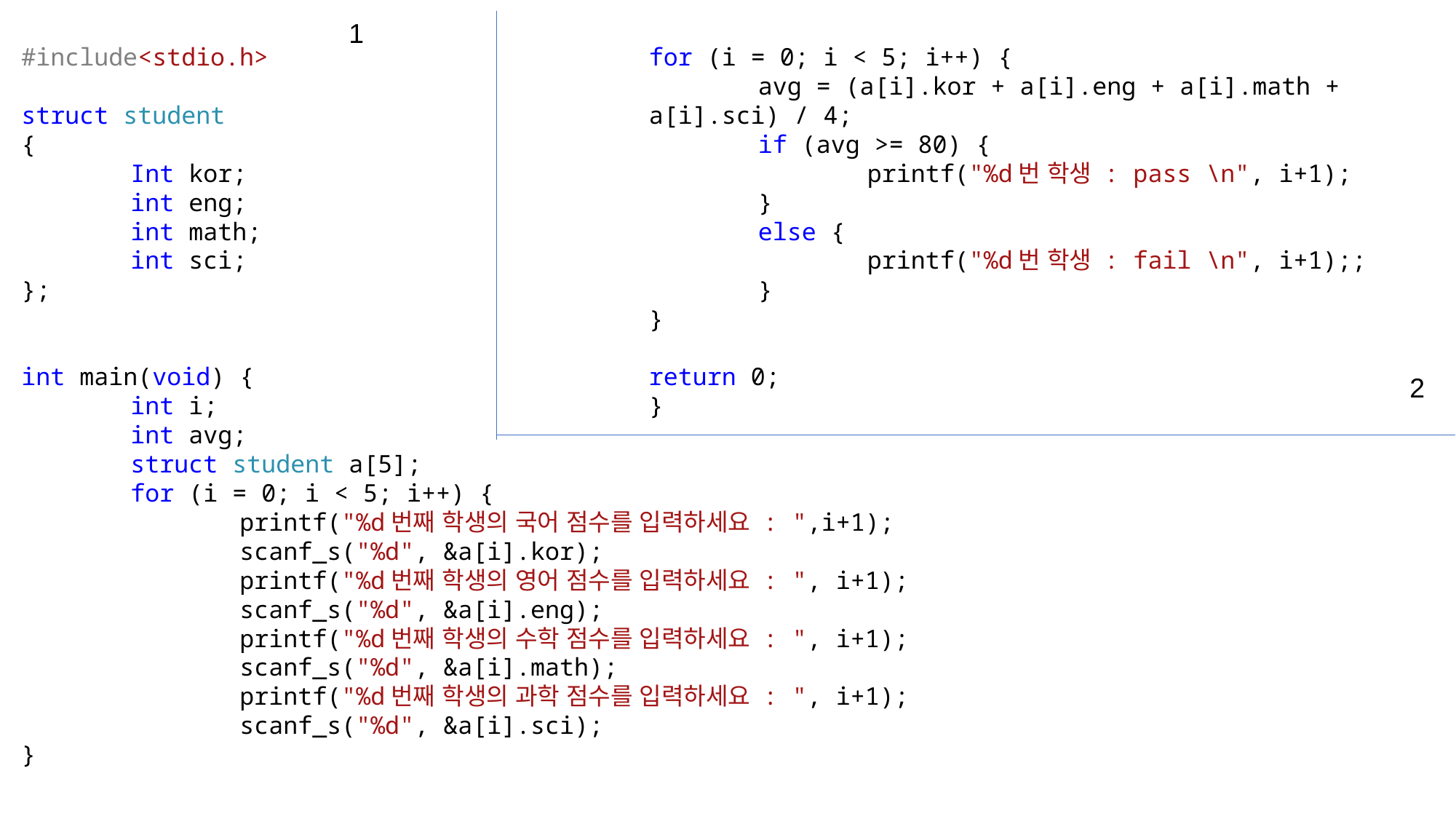

1
#include<stdio.h>

struct student
{
	Int kor;
	int eng;
	int math;
	int sci;
};

int main(void) {
	int i;
	int avg;
	struct student a[5];
	for (i = 0; i < 5; i++) {
		printf("%d번째 학생의 국어 점수를 입력하세요 : ",i+1);
		scanf_s("%d", &a[i].kor);
		printf("%d번째 학생의 영어 점수를 입력하세요 : ", i+1);
		scanf_s("%d", &a[i].eng);
		printf("%d번째 학생의 수학 점수를 입력하세요 : ", i+1);
		scanf_s("%d", &a[i].math);
		printf("%d번째 학생의 과학 점수를 입력하세요 : ", i+1);
		scanf_s("%d", &a[i].sci);
}
for (i = 0; i < 5; i++) {
	avg = (a[i].kor + a[i].eng + a[i].math + a[i].sci) / 4;
	if (avg >= 80) {
		printf("%d번 학생 : pass \n", i+1);
	}
	else {
		printf("%d번 학생 : fail \n", i+1);;
	}
}

return 0;
}
2